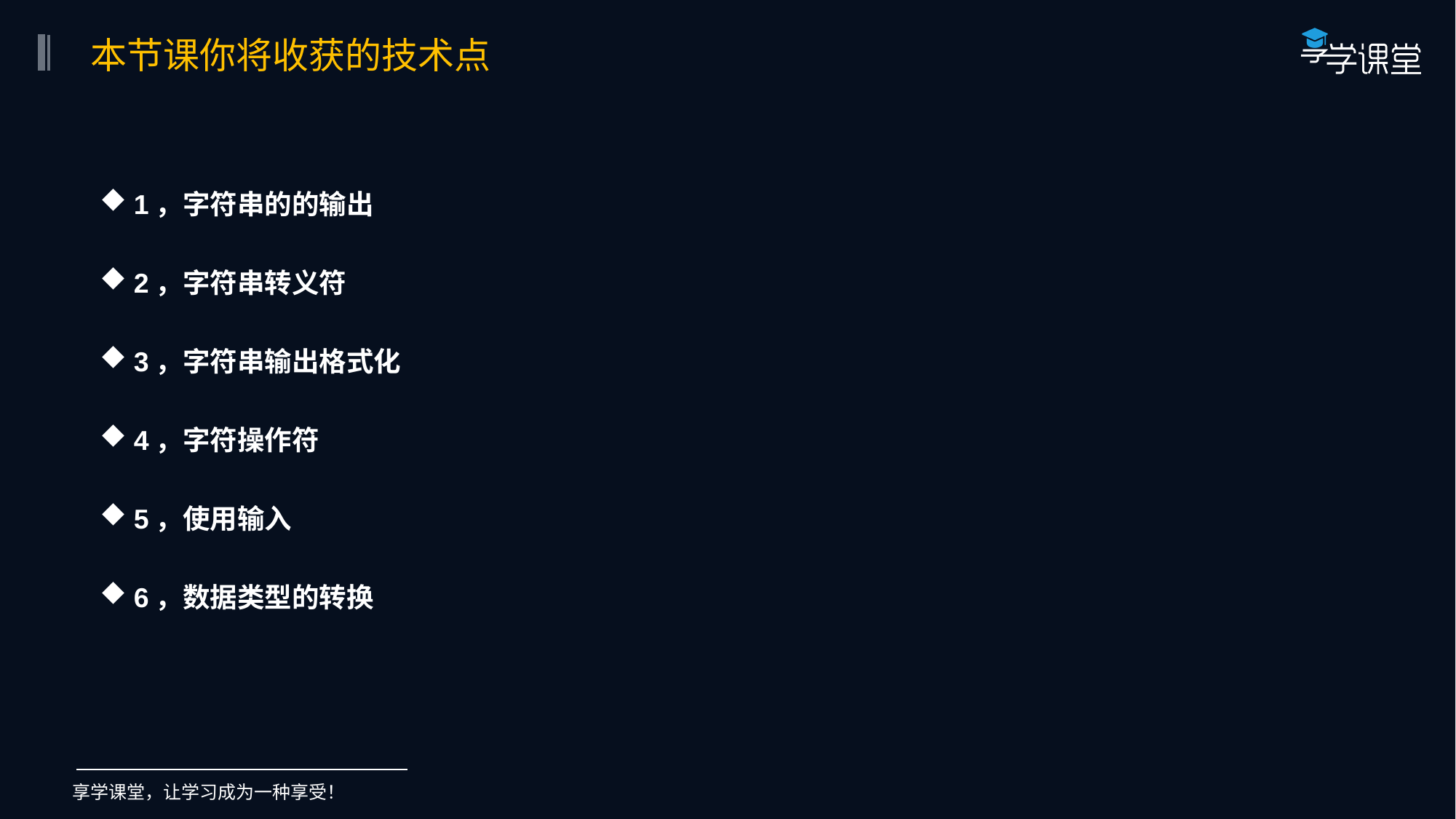

本节课你将收获的技术点
1，字符串的的输出
2，字符串转义符
3，字符串输出格式化
4，字符操作符
5，使用输入
6，数据类型的转换